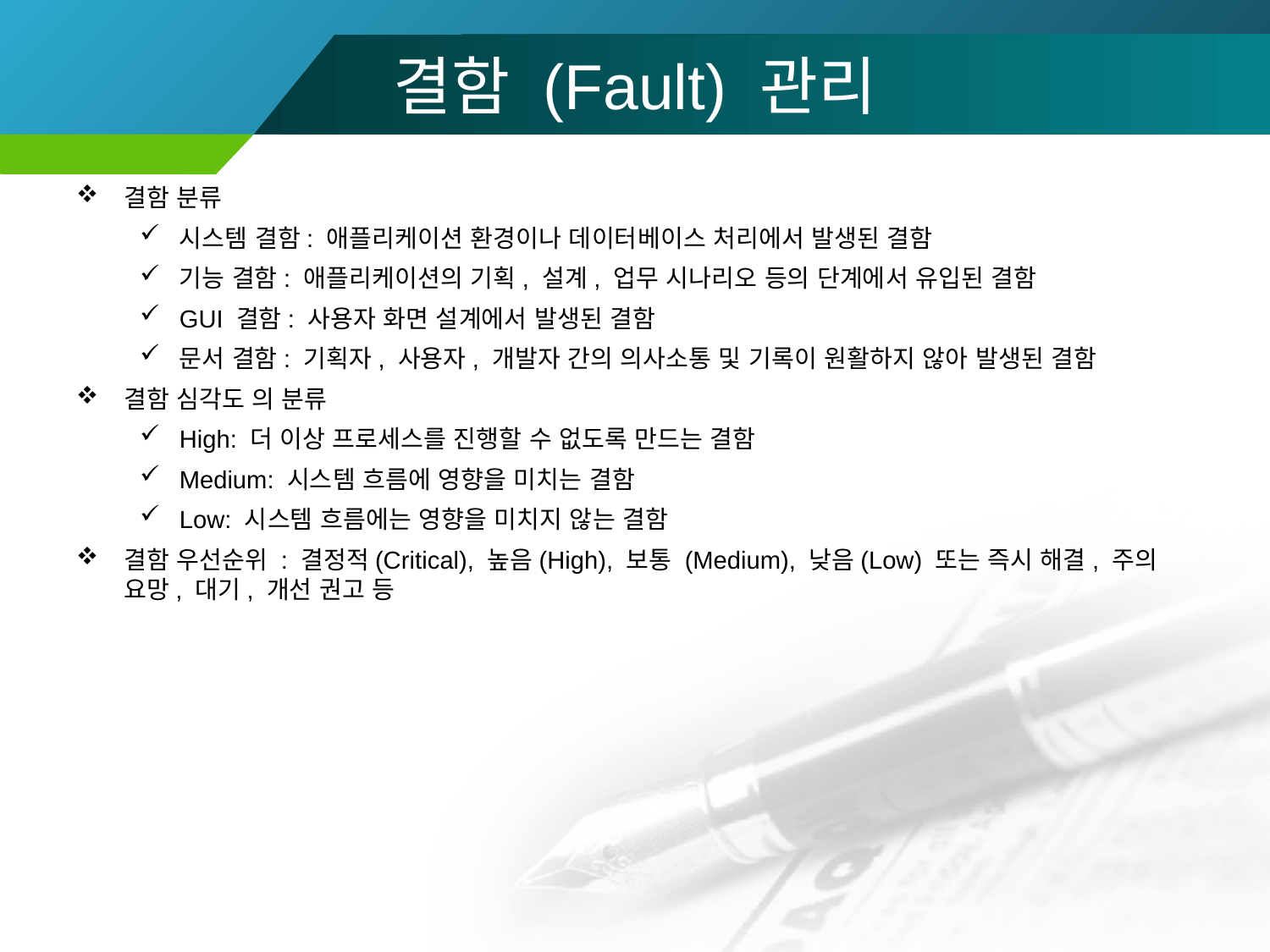

# 결함 (Fault) 관리
결함 분류
시스템 결함: 애플리케이션 환경이나 데이터베이스 처리에서 발생된 결함
기능 결함: 애플리케이션의 기획, 설계, 업무 시나리오 등의 단계에서 유입된 결함
GUI 결함: 사용자 화면 설계에서 발생된 결함
문서 결함: 기획자, 사용자, 개발자 간의 의사소통 및 기록이 원활하지 않아 발생된 결함
결함 심각도 의 분류
High: 더 이상 프로세스를 진행할 수 없도록 만드는 결함
Medium: 시스템 흐름에 영향을 미치는 결함
Low: 시스템 흐름에는 영향을 미치지 않는 결함
결함 우선순위 : 결정적(Critical), 높음(High), 보통 (Medium), 낮음(Low) 또는 즉시 해결, 주의 요망, 대기, 개선 권고 등